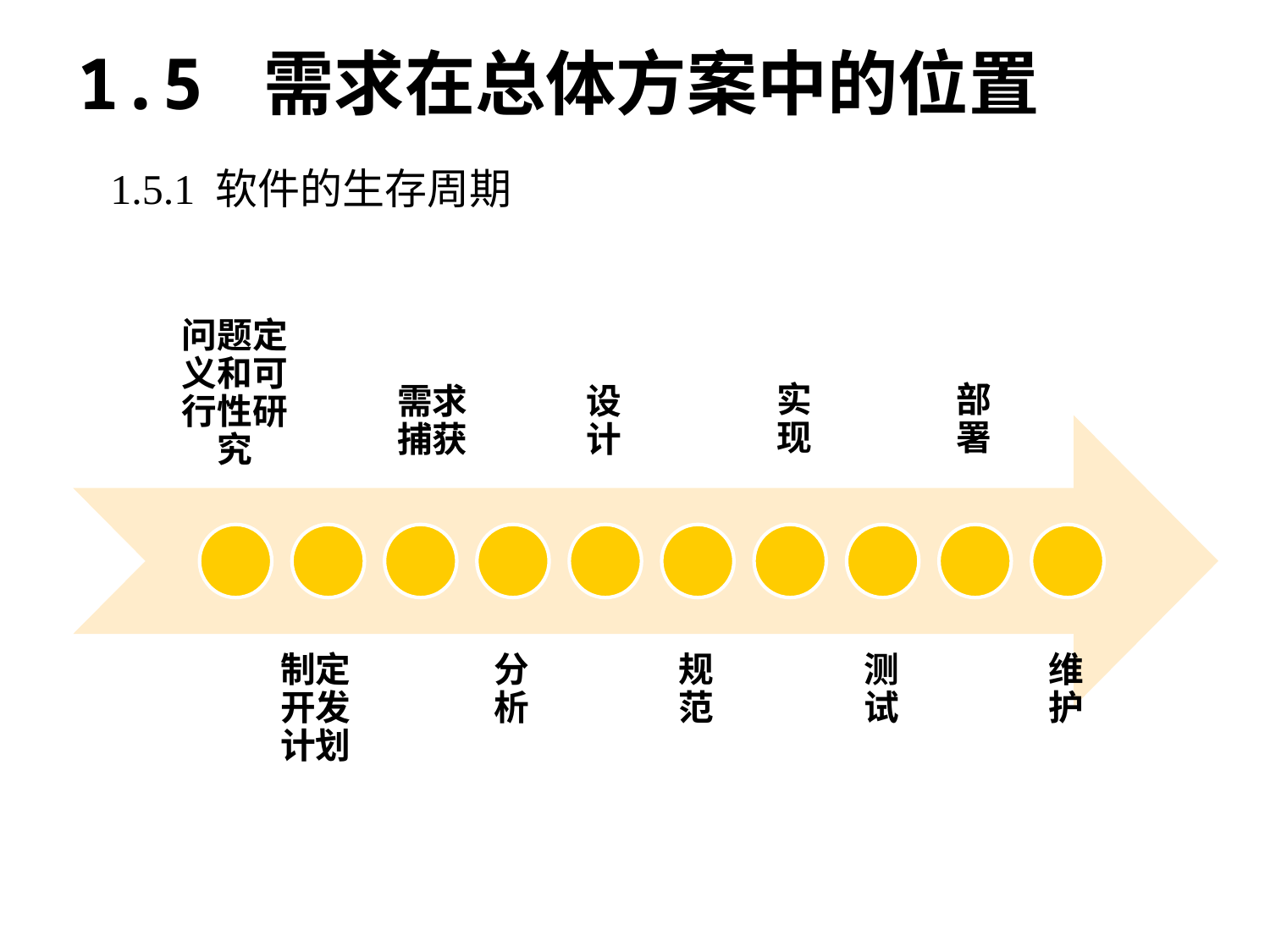

# 1.5 需求在总体方案中的位置
1.5.1 软件的生存周期

问题定义和可行性研究
实现
设计
部署
需求捕获

分析
规范
测试
维护
制定开发计划